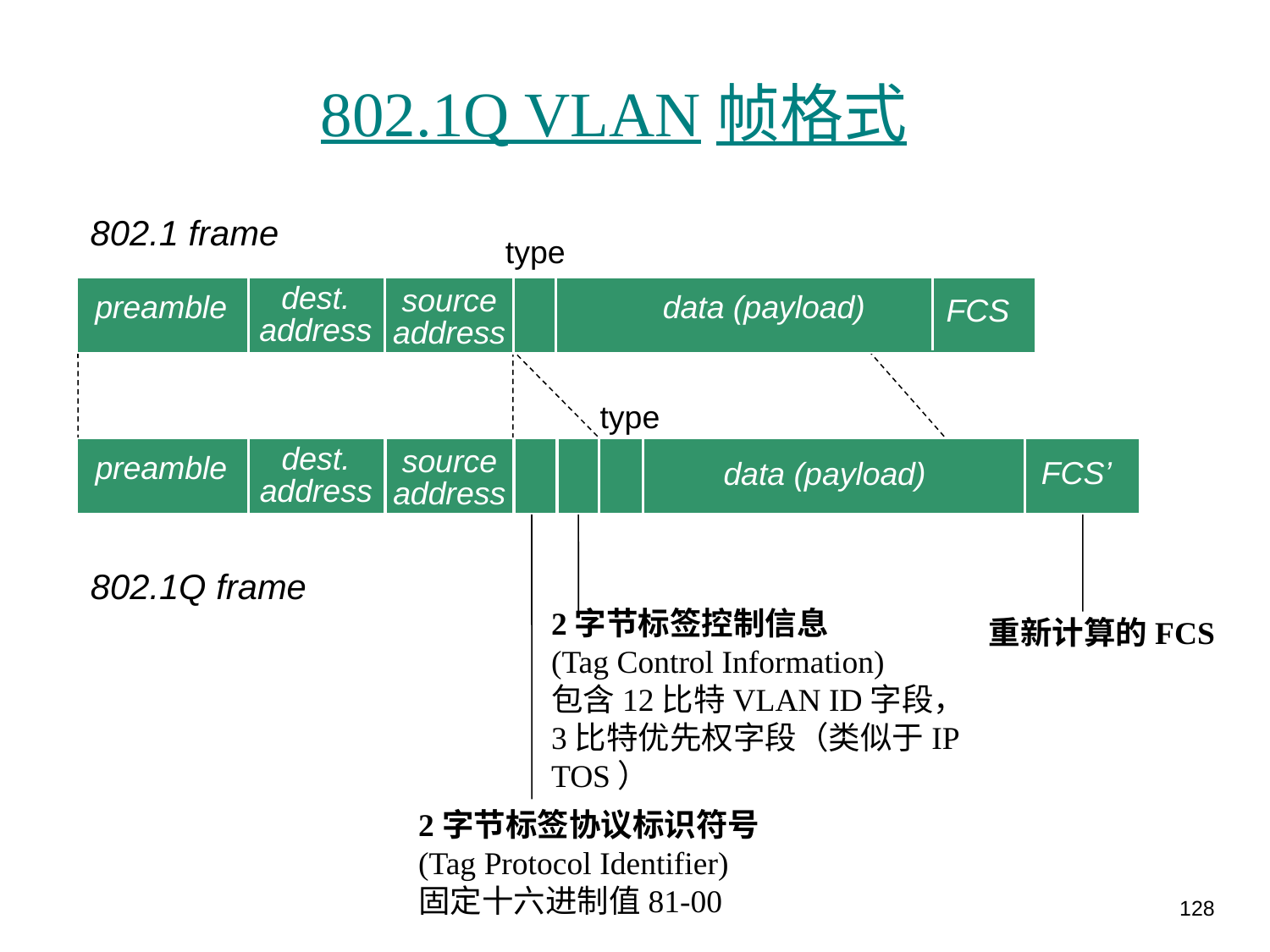

802.1Q VLAN帧格式
802.1 frame
type

dest.
address
source
address
preamble
data (payload)
FCS

type

dest.
address
source
address
preamble
FCS’
data (payload)

802.1Q frame
重新计算的FCS
2字节标签控制信息
(Tag Control Information)
包含12比特VLAN ID字段，
3比特优先权字段（类似于IP TOS）
2字节标签协议标识符号
(Tag Protocol Identifier)
固定十六进制值81-00
128